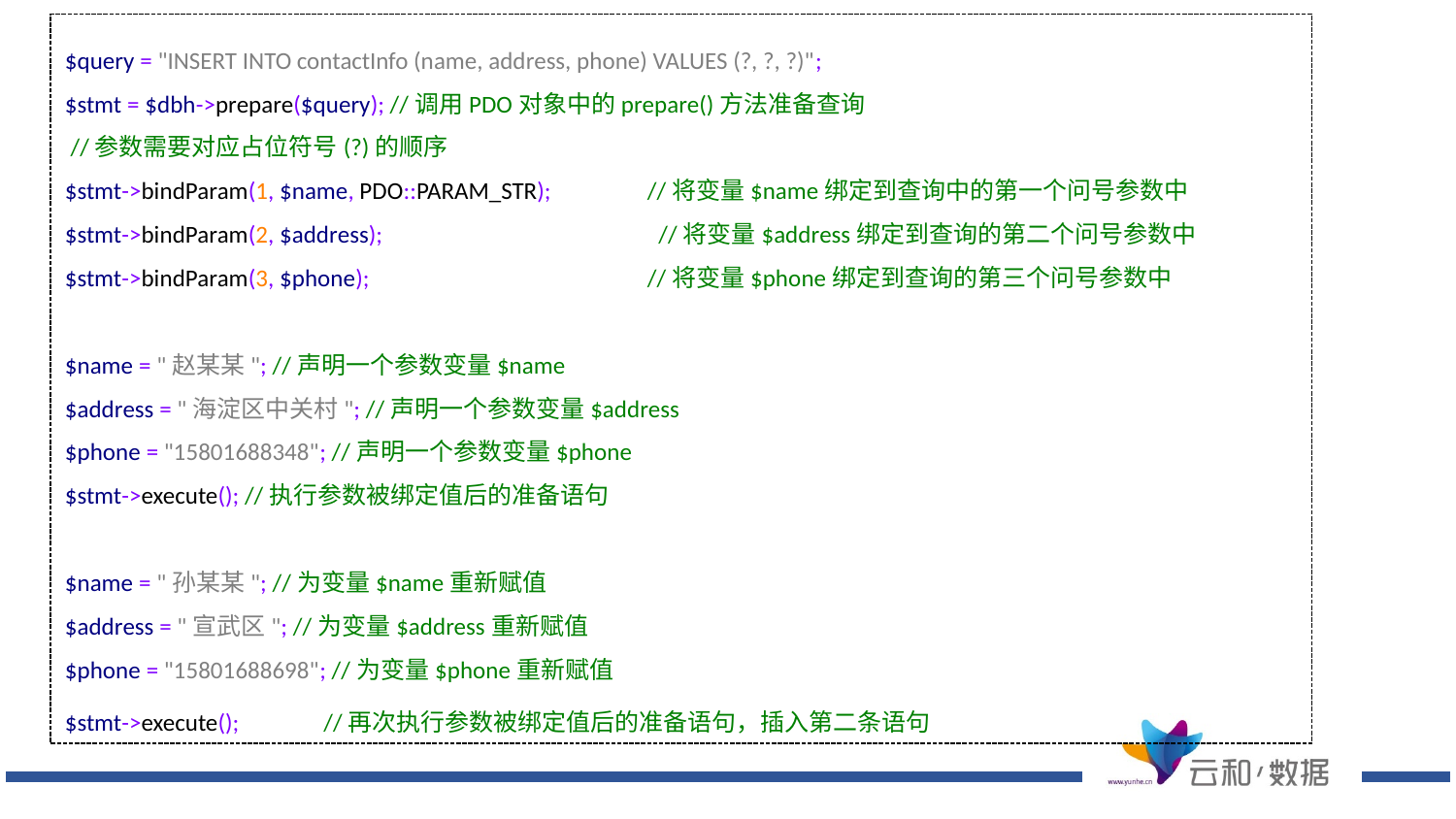

$query = "INSERT INTO contactInfo (name, address, phone) VALUES (?, ?, ?)";
$stmt = $dbh->prepare($query); //调用PDO对象中的prepare()方法准备查询
 //参数需要对应占位符号(?)的顺序
$stmt->bindParam(1, $name, PDO::PARAM_STR); 　 	//将变量$name绑定到查询中的第一个问号参数中
$stmt->bindParam(2, $address); 　		 //将变量$address绑定到查询的第二个问号参数中
$stmt->bindParam(3, $phone); 		//将变量$phone绑定到查询的第三个问号参数中

$name = "赵某某"; //声明一个参数变量$name
$address = "海淀区中关村"; //声明一个参数变量$address
$phone = "15801688348"; //声明一个参数变量$phone
$stmt->execute(); //执行参数被绑定值后的准备语句

$name = "孙某某"; //为变量$name重新赋值
$address = "宣武区"; //为变量$address重新赋值
$phone = "15801688698"; //为变量$phone重新赋值
$stmt->execute();　　　//再次执行参数被绑定值后的准备语句，插入第二条语句